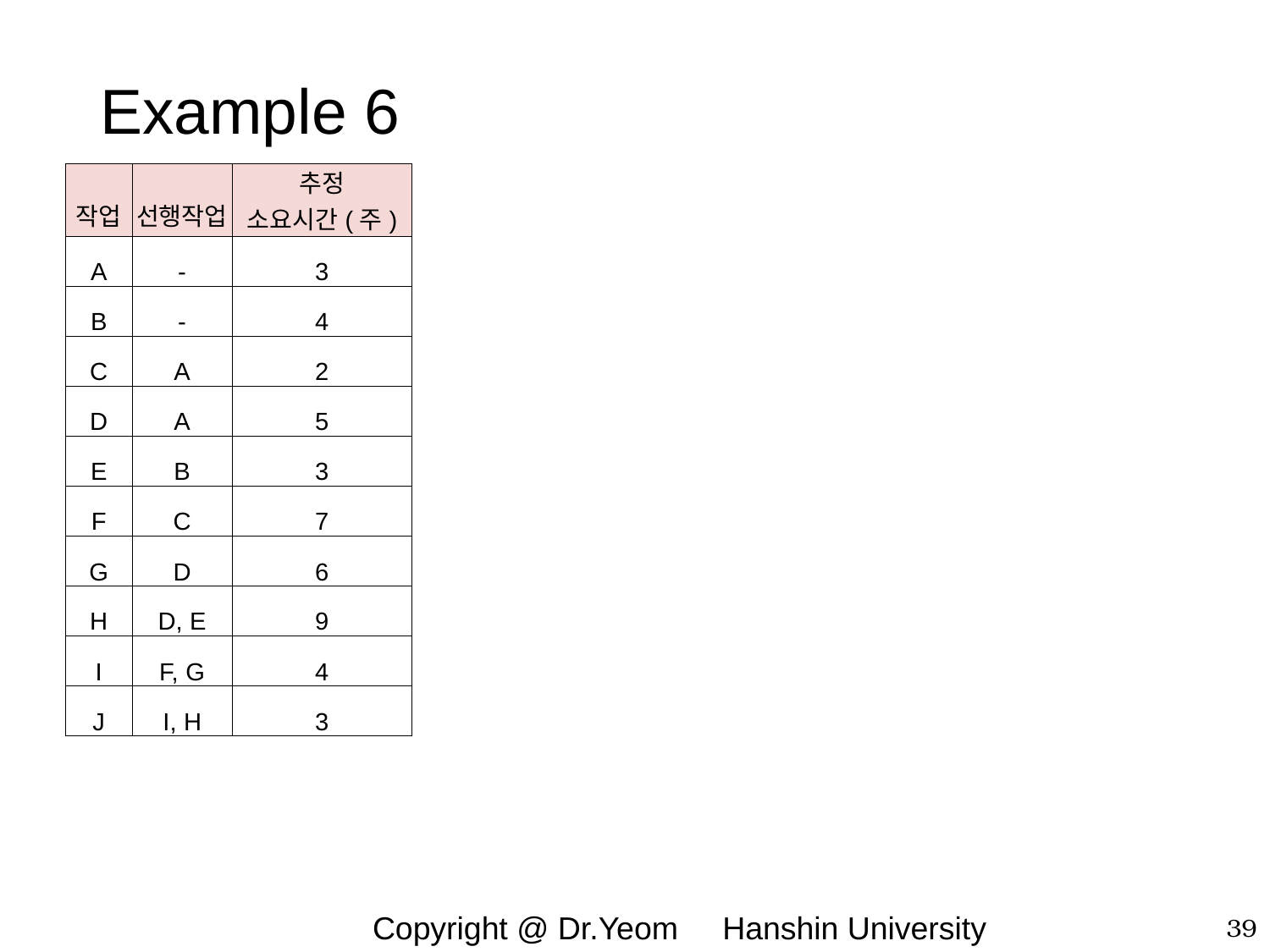

# Example 6
| 작업 | 선행작업 | 추정 소요시간(주) |
| --- | --- | --- |
| A | - | 3 |
| B | - | 4 |
| C | A | 2 |
| D | A | 5 |
| E | B | 3 |
| F | C | 7 |
| G | D | 6 |
| H | D, E | 9 |
| I | F, G | 4 |
| J | I, H | 3 |
39